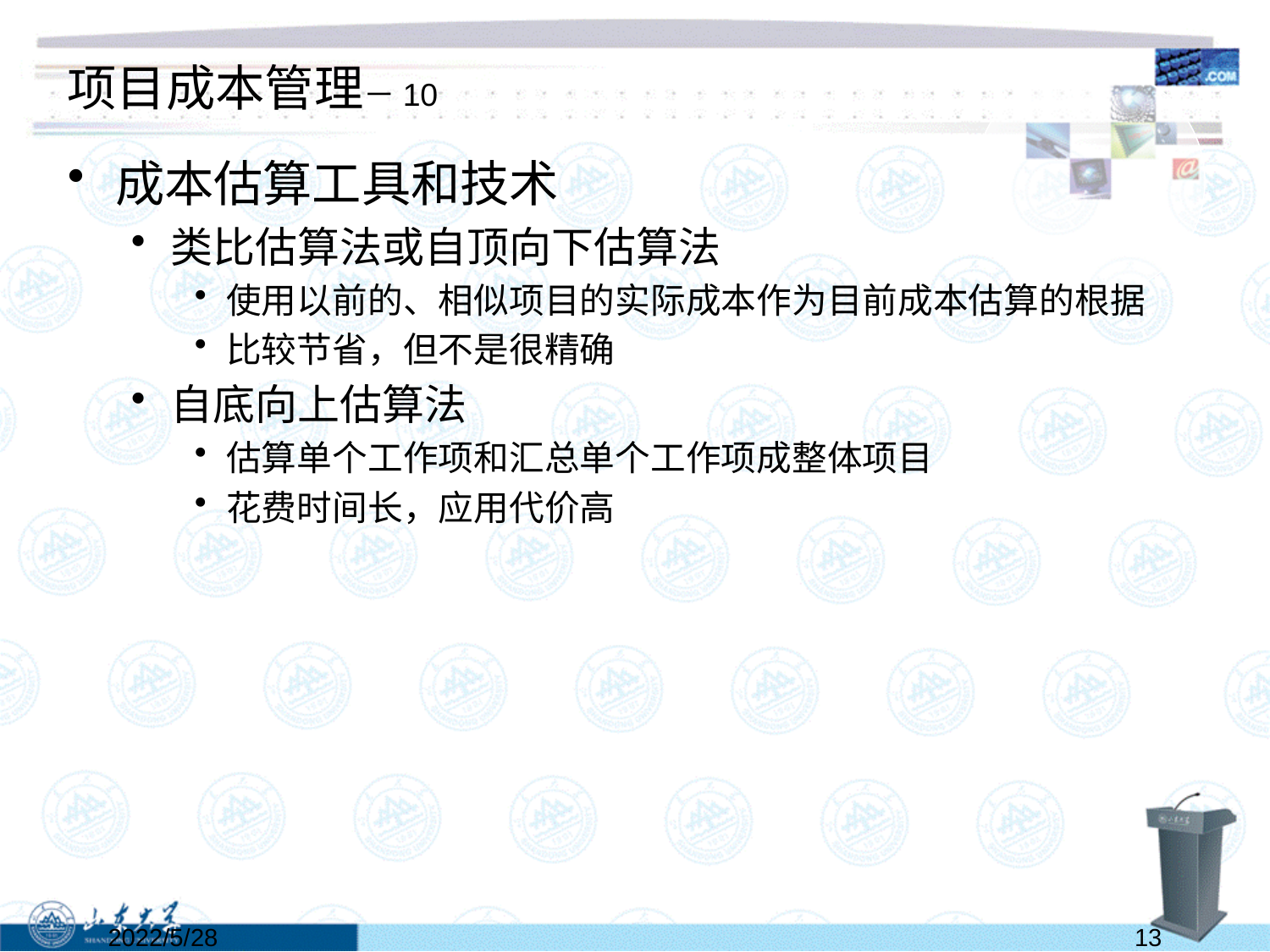

# 项目成本管理－10
成本估算工具和技术
类比估算法或自顶向下估算法
使用以前的、相似项目的实际成本作为目前成本估算的根据
比较节省，但不是很精确
自底向上估算法
估算单个工作项和汇总单个工作项成整体项目
花费时间长，应用代价高
2022/5/28
13